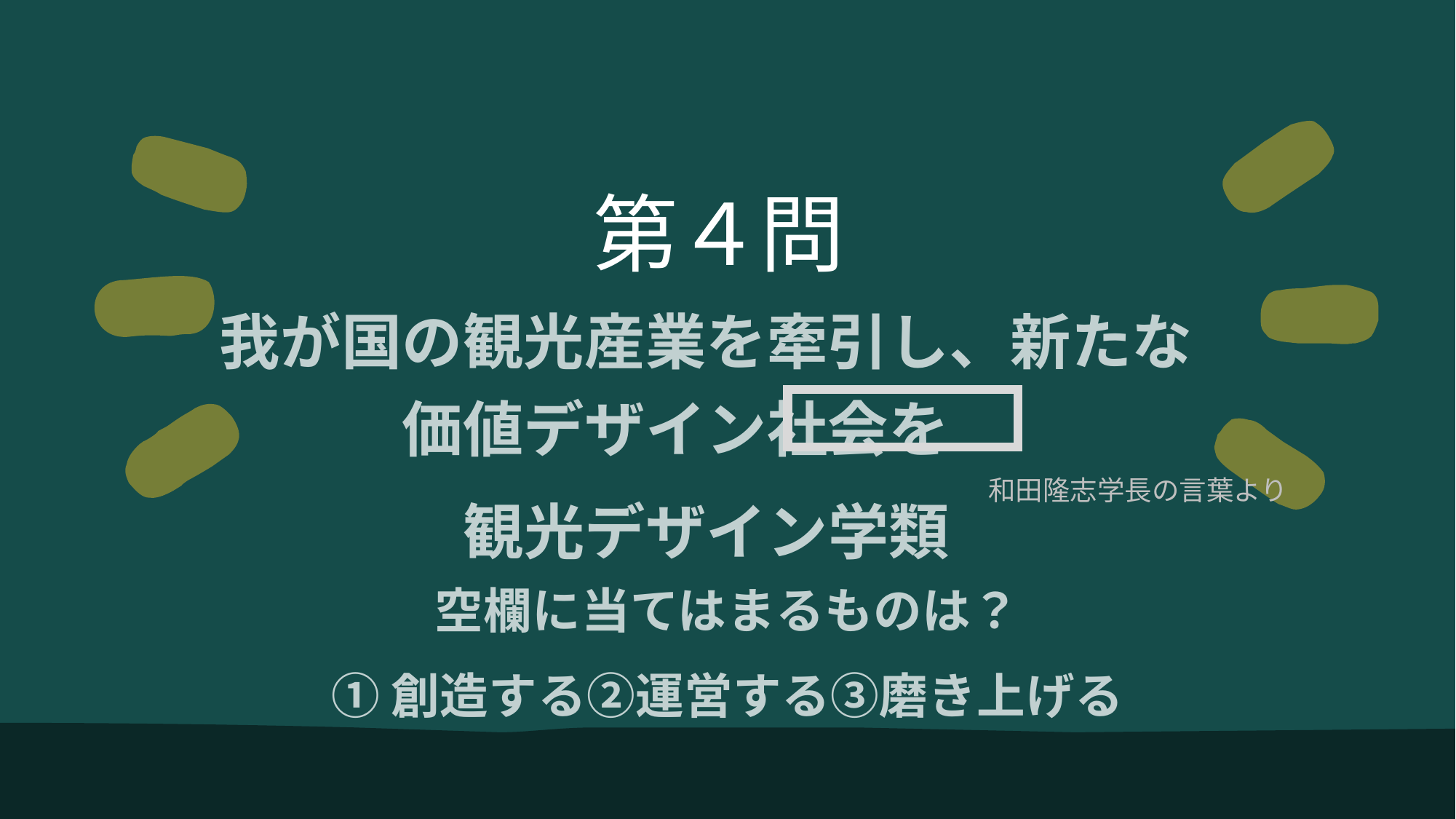

# 第４問

我が国の観光産業を牽引し、新たな　　　価値デザイン社会を
観光デザイン学類

和田隆志学長の言葉より
空欄に当てはまるものは？
①創造する②運営する③磨き上げる